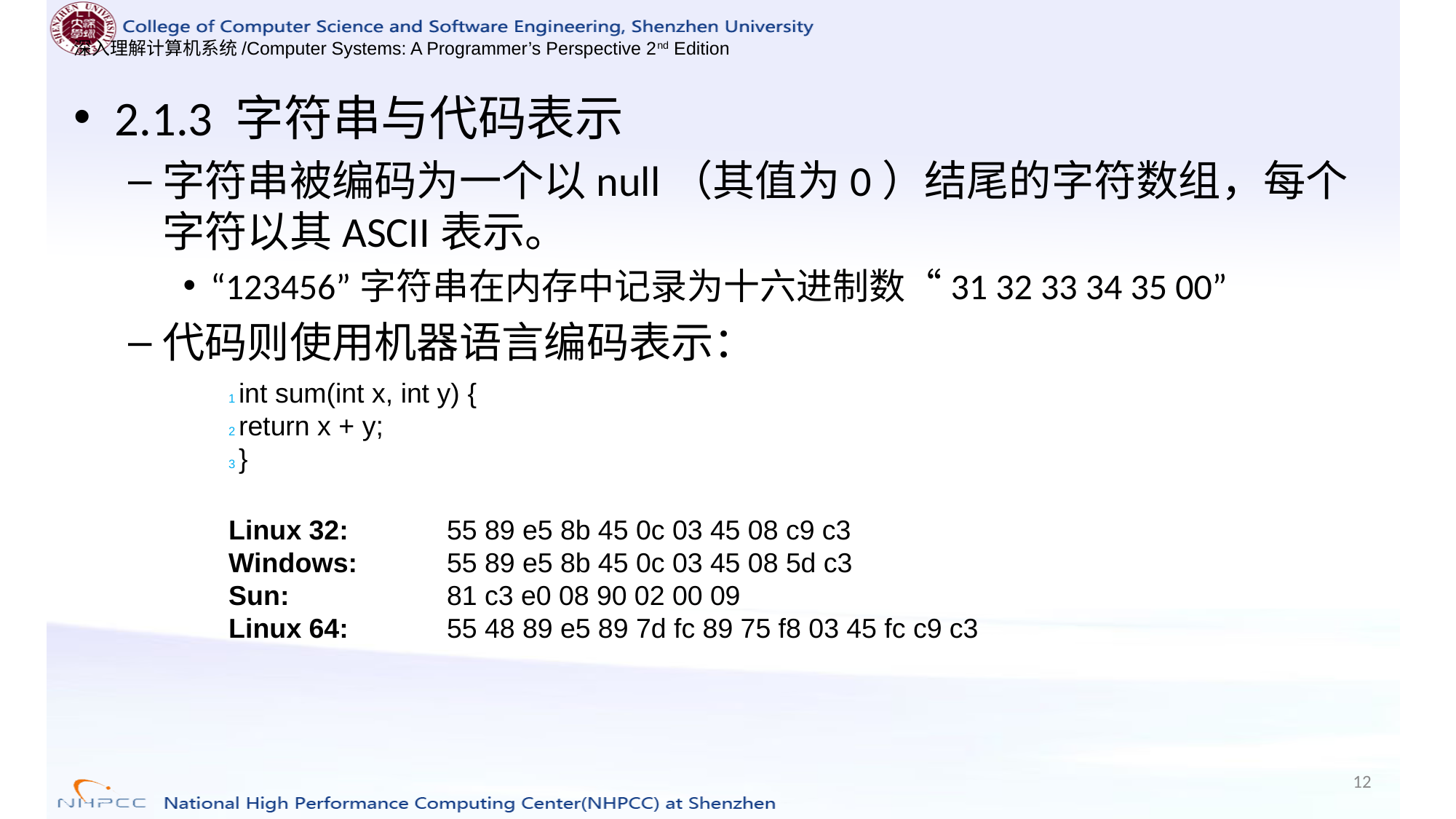

2.1.3 字符串与代码表示
字符串被编码为一个以null（其值为0）结尾的字符数组，每个字符以其ASCII表示。
“123456”字符串在内存中记录为十六进制数“31 32 33 34 35 00”
代码则使用机器语言编码表示：

1 int sum(int x, int y) {
2 return x + y;
3 }
Linux 32: 	55 89 e5 8b 45 0c 03 45 08 c9 c3
Windows: 	55 89 e5 8b 45 0c 03 45 08 5d c3
Sun: 		81 c3 e0 08 90 02 00 09
Linux 64: 	55 48 89 e5 89 7d fc 89 75 f8 03 45 fc c9 c3
12